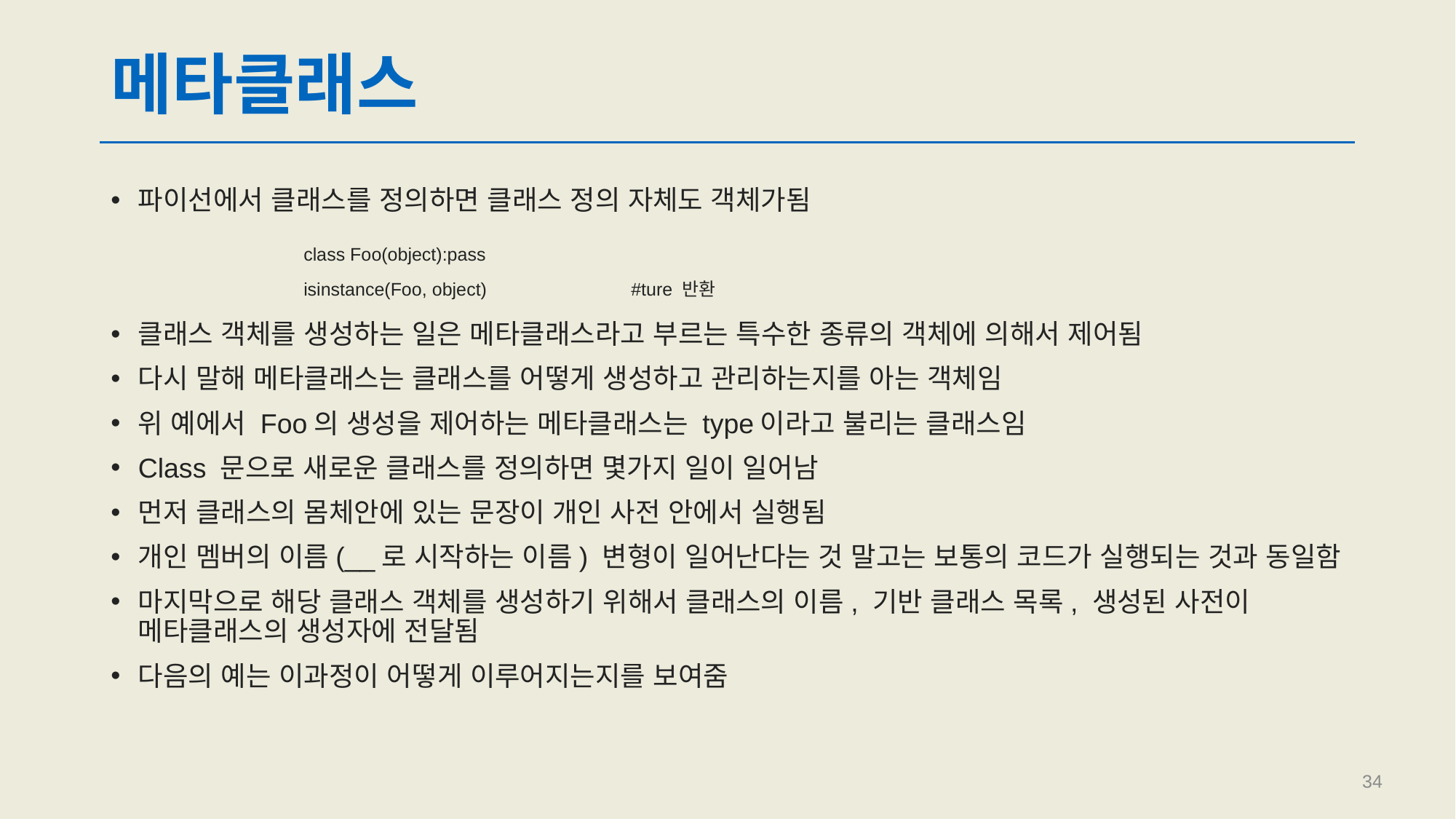

# 메타클래스
파이선에서 클래스를 정의하면 클래스 정의 자체도 객체가됨

클래스 객체를 생성하는 일은 메타클래스라고 부르는 특수한 종류의 객체에 의해서 제어됨
다시 말해 메타클래스는 클래스를 어떻게 생성하고 관리하는지를 아는 객체임
위 예에서 Foo의 생성을 제어하는 메타클래스는 type이라고 불리는 클래스임
Class 문으로 새로운 클래스를 정의하면 몇가지 일이 일어남
먼저 클래스의 몸체안에 있는 문장이 개인 사전 안에서 실행됨
개인 멤버의 이름(__로 시작하는 이름) 변형이 일어난다는 것 말고는 보통의 코드가 실행되는 것과 동일함
마지막으로 해당 클래스 객체를 생성하기 위해서 클래스의 이름, 기반 클래스 목록, 생성된 사전이 메타클래스의 생성자에 전달됨
다음의 예는 이과정이 어떻게 이루어지는지를 보여줌

class Foo(object):pass
isinstance(Foo, object)		#ture 반환
34